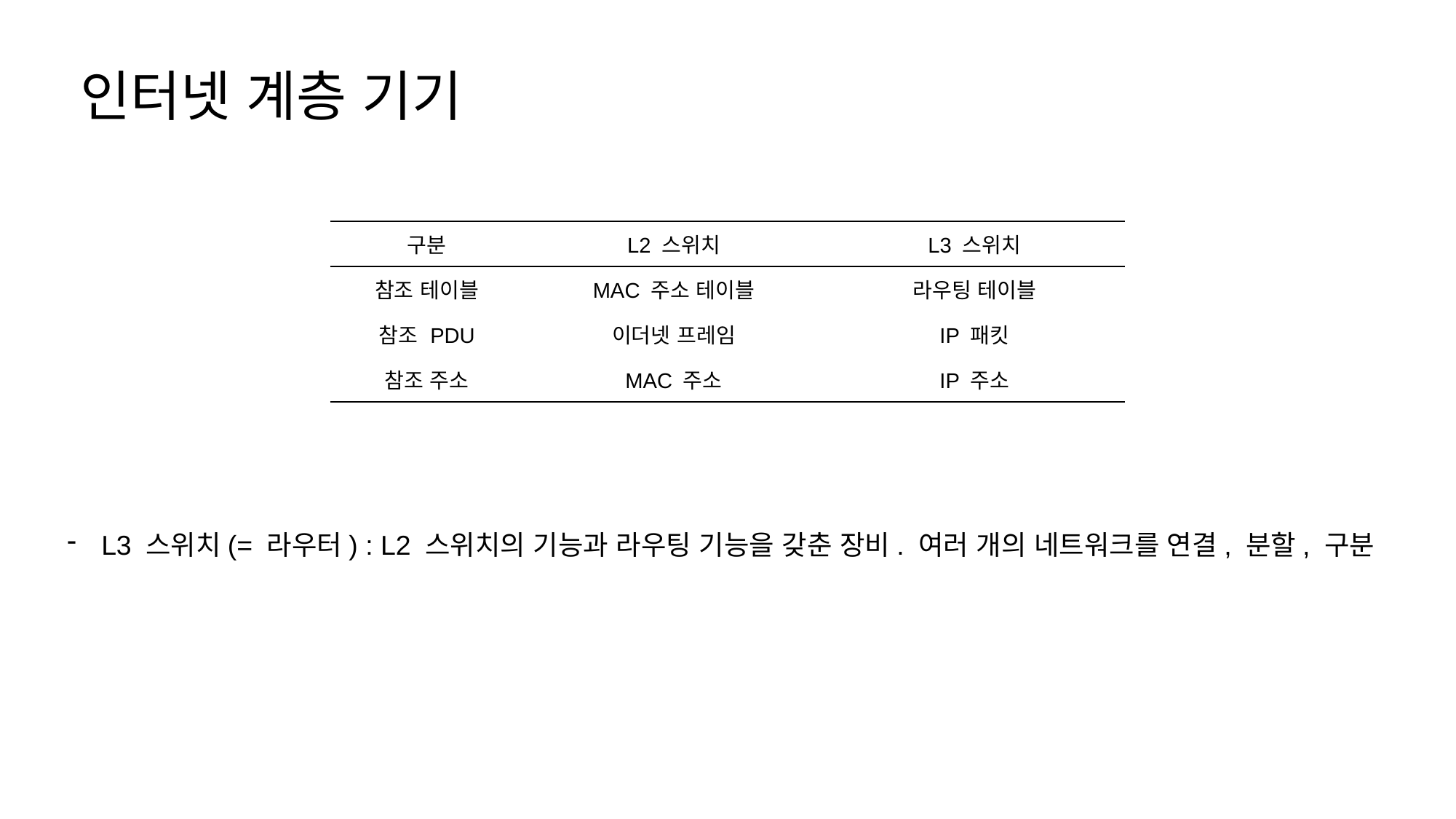

인터넷 계층 기기
| 구분 | L2 스위치 | L3 스위치 |
| --- | --- | --- |
| 참조 테이블 | MAC 주소 테이블 | 라우팅 테이블 |
| 참조 PDU | 이더넷 프레임 | IP 패킷 |
| 참조 주소 | MAC 주소 | IP 주소 |
L3 스위치(= 라우터) : L2 스위치의 기능과 라우팅 기능을 갖춘 장비. 여러 개의 네트워크를 연결, 분할, 구분